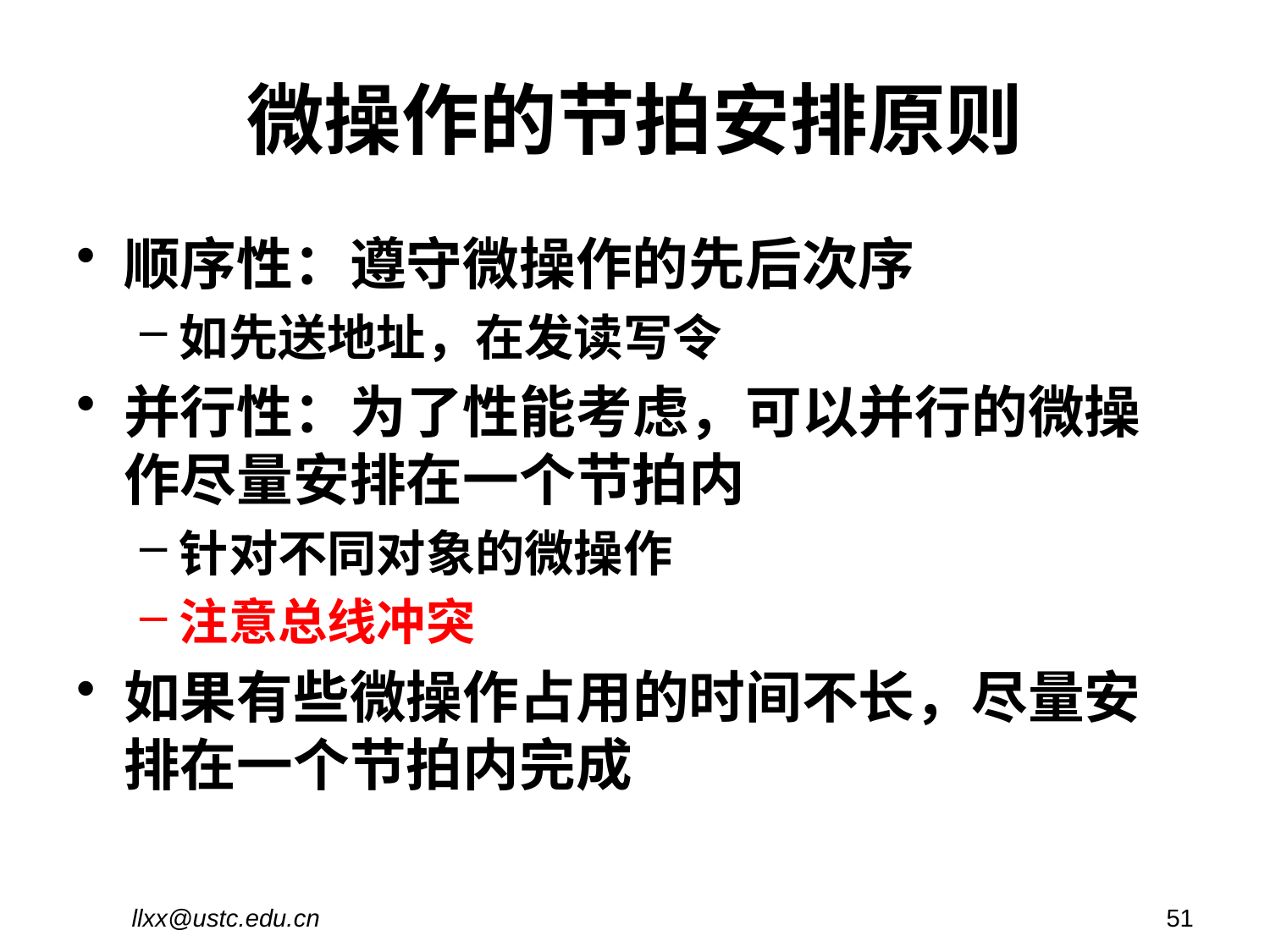

# 微操作的节拍安排原则
顺序性：遵守微操作的先后次序
如先送地址，在发读写令
并行性：为了性能考虑，可以并行的微操作尽量安排在一个节拍内
针对不同对象的微操作
注意总线冲突
如果有些微操作占用的时间不长，尽量安排在一个节拍内完成
llxx@ustc.edu.cn
51